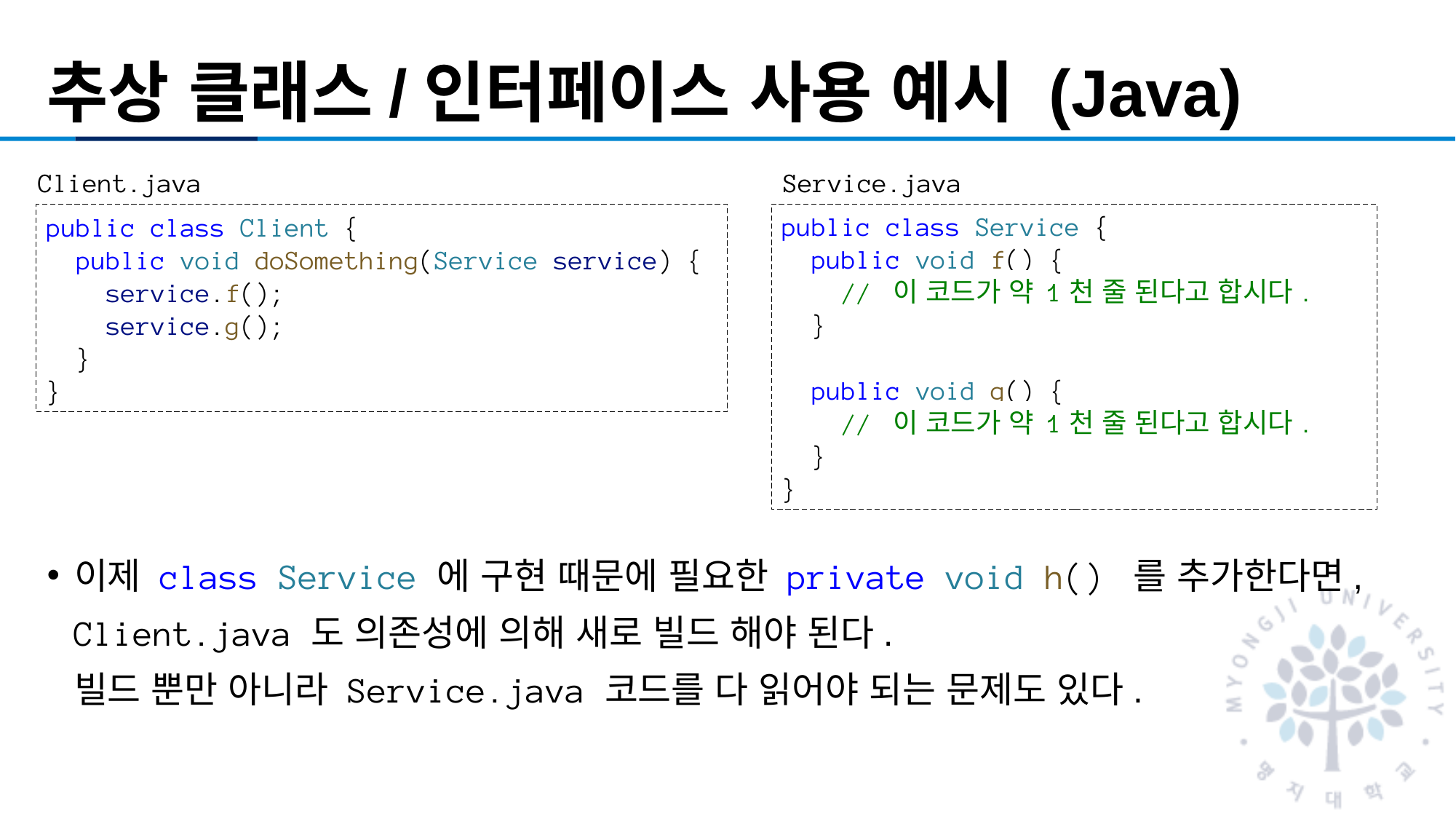

# 추상 클래스/인터페이스 사용 예시 (Java)
Client.java
Service.java
public class Service {
  public void f() {
    // 이 코드가 약 1천 줄 된다고 합시다.
  }
  public void g() {
    // 이 코드가 약 1천 줄 된다고 합시다.
  }
}
public class Client {
  public void doSomething(Service service) {
    service.f();
    service.g();
  }
}
이제 class Service 에 구현 때문에 필요한 private void h() 를 추가한다면,
Client.java 도 의존성에 의해 새로 빌드 해야 된다.
빌드 뿐만 아니라 Service.java 코드를 다 읽어야 되는 문제도 있다.